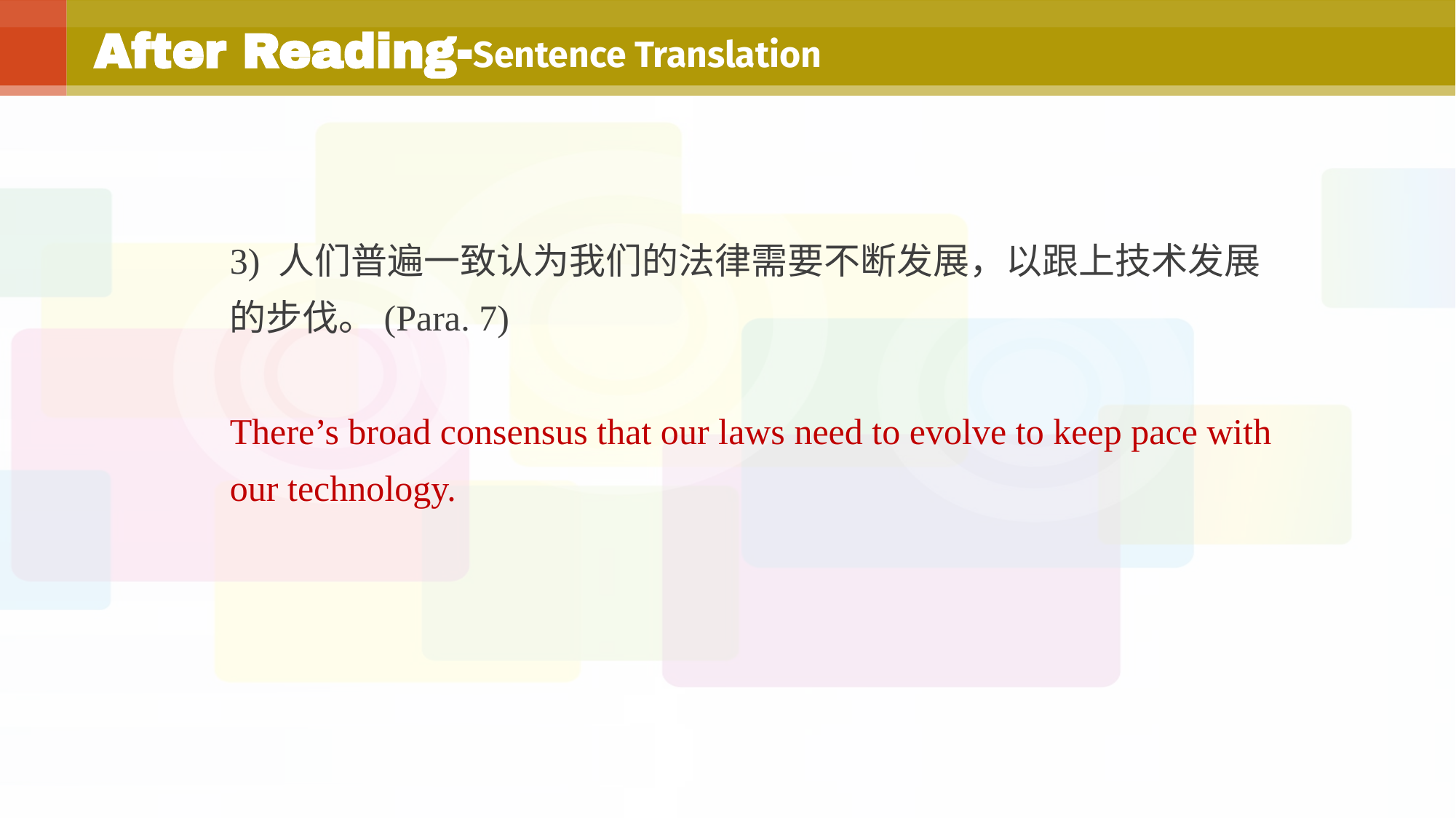

After Reading-Sentence Translation

3) 人们普遍一致认为我们的法律需要不断发展，以跟上技术发展的步伐。(Para. 7)

There’s broad consensus that our laws need to evolve to keep pace with our technology.